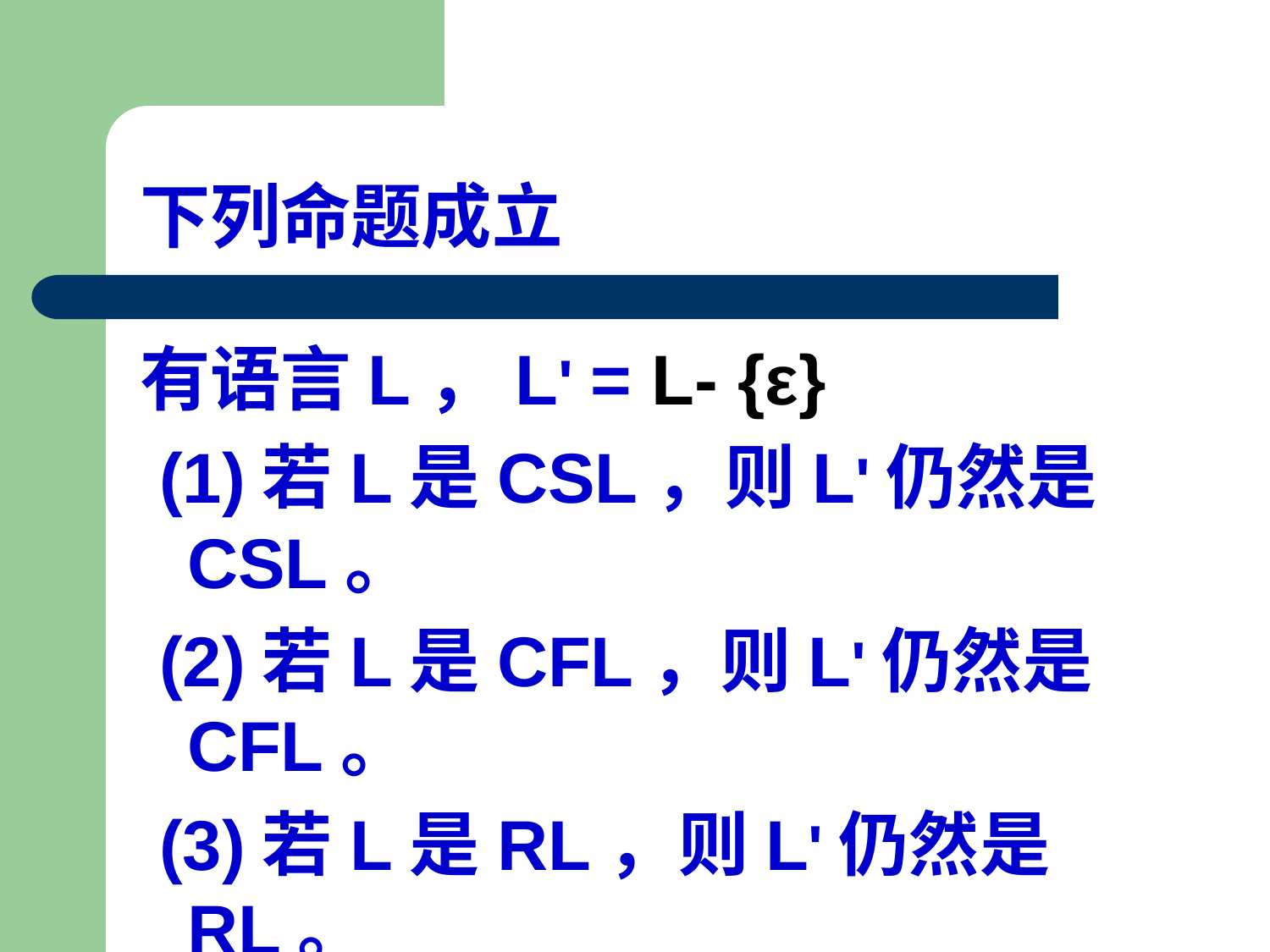

# 下列命题成立
有语言L，L' = L- {ε}
 (1)若L是CSL，则L'仍然是CSL。
 (2)若L是CFL，则L'仍然是CFL。
 (3)若L是RL，则L'仍然是RL。